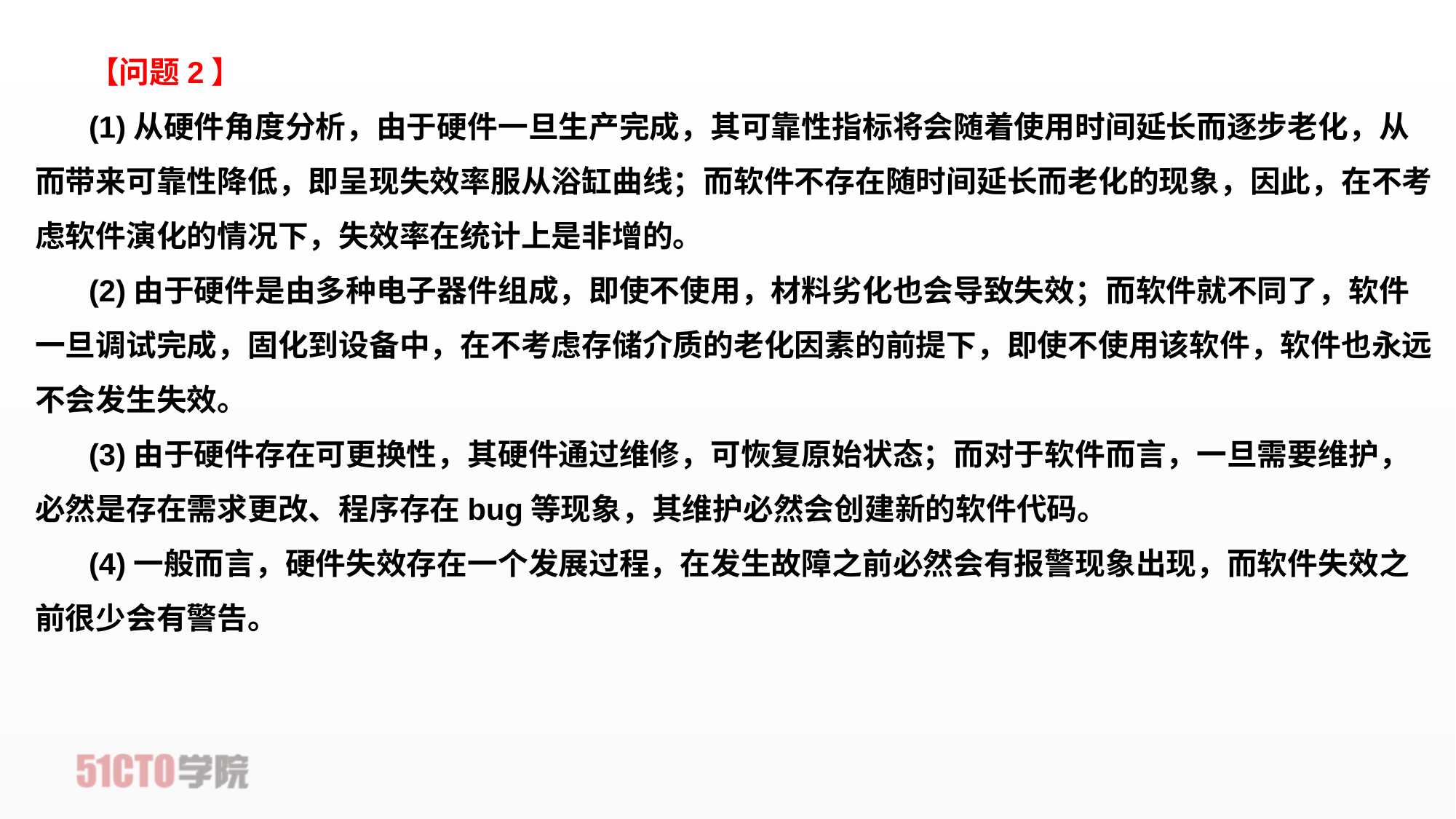

【问题2】
(1)从硬件角度分析，由于硬件一旦生产完成，其可靠性指标将会随着使用时间延长而逐步老化，从而带来可靠性降低，即呈现失效率服从浴缸曲线；而软件不存在随时间延长而老化的现象，因此，在不考虑软件演化的情况下，失效率在统计上是非增的。
(2)由于硬件是由多种电子器件组成，即使不使用，材料劣化也会导致失效；而软件就不同了，软件一旦调试完成，固化到设备中，在不考虑存储介质的老化因素的前提下，即使不使用该软件，软件也永远不会发生失效。
(3)由于硬件存在可更换性，其硬件通过维修，可恢复原始状态；而对于软件而言，一旦需要维护，必然是存在需求更改、程序存在bug等现象，其维护必然会创建新的软件代码。
(4)一般而言，硬件失效存在一个发展过程，在发生故障之前必然会有报警现象出现，而软件失效之前很少会有警告。